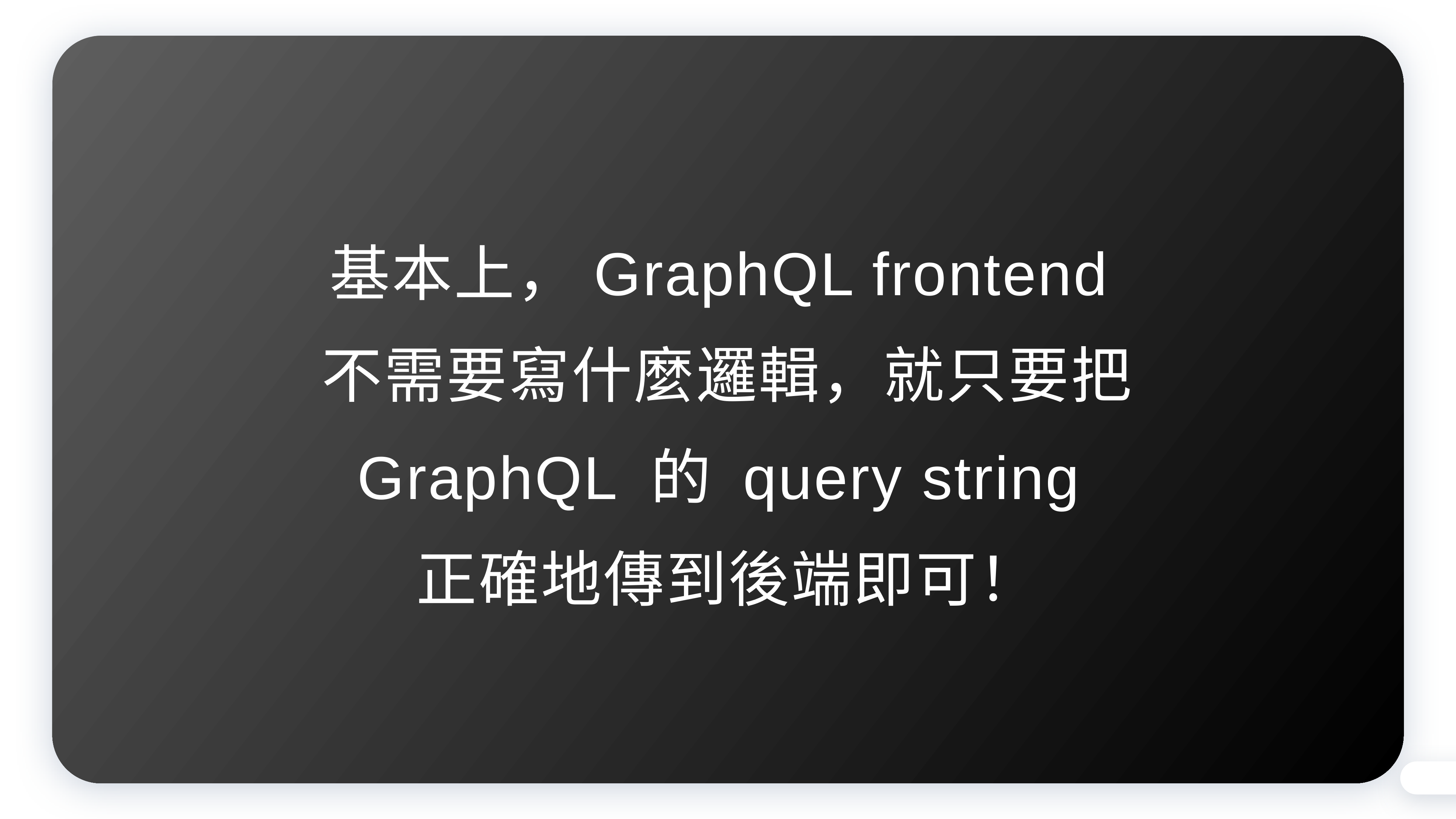

基本上，GraphQL frontend
不需要寫什麼邏輯，就只要把 GraphQL 的 query string
正確地傳到後端即可！
50